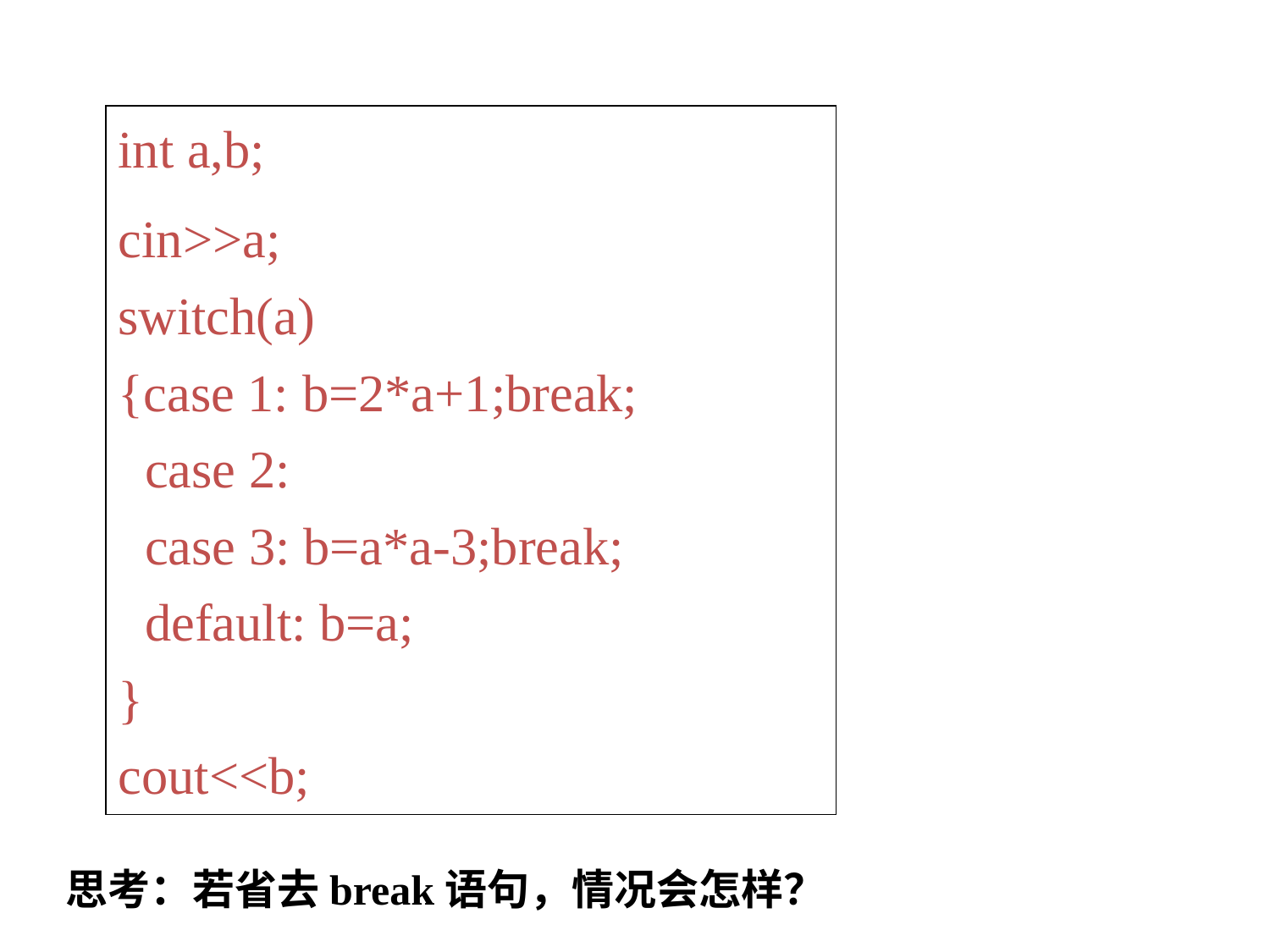

int a,b;
cin>>a;
switch(a)
{case 1: b=2*a+1;break;
  case 2:
  case 3: b=a*a-3;break;
  default: b=a;
}
cout<<b;
思考：若省去break语句，情况会怎样？